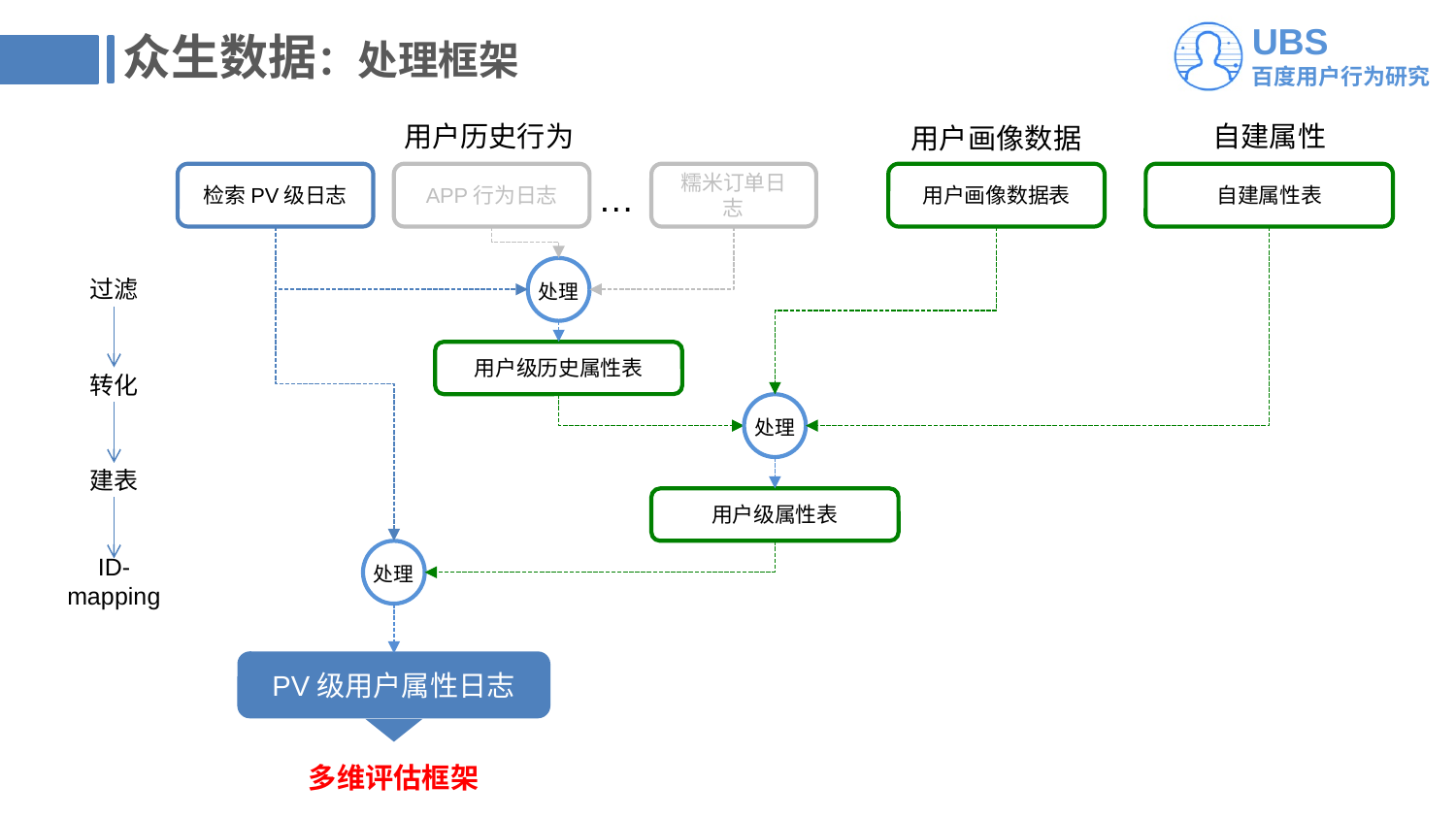

# 众生数据：处理框架

用户历史行为
自建属性
用户画像数据
检索PV级日志
APP行为日志
糯米订单日志
用户画像数据表
自建属性表
…

处理
过滤
用户级历史属性表
转化

处理
建表
用户级属性表

处理
ID-mapping
PV级用户属性日志

多维评估框架